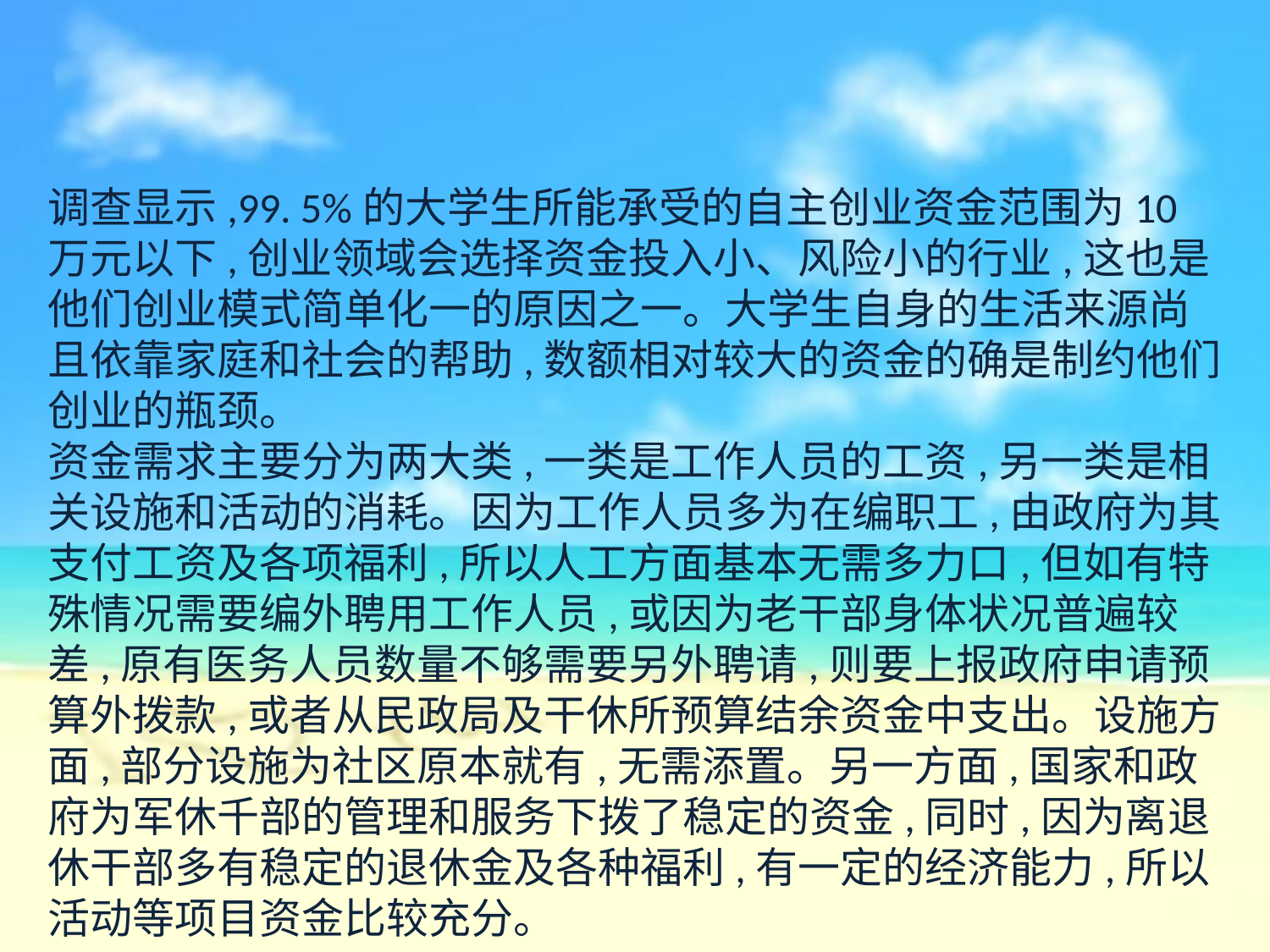

调查显示,99. 5%的大学生所能承受的自主创业资金范围为10万元以下,创业领域会选择资金投入小、风险小的行业,这也是他们创业模式简单化一的原因之一。大学生自身的生活来源尚且依靠家庭和社会的帮助,数额相对较大的资金的确是制约他们创业的瓶颈。
资金需求主要分为两大类,一类是工作人员的工资,另一类是相关设施和活动的消耗。因为工作人员多为在编职工,由政府为其支付工资及各项福利,所以人工方面基本无需多力口,但如有特殊情况需要编外聘用工作人员,或因为老干部身体状况普遍较差,原有医务人员数量不够需要另外聘请,则要上报政府申请预算外拨款,或者从民政局及干休所预算结余资金中支出。设施方面,部分设施为社区原本就有,无需添置。另一方面,国家和政府为军休千部的管理和服务下拨了稳定的资金,同时,因为离退休干部多有稳定的退休金及各种福利,有一定的经济能力,所以活动等项目资金比较充分。